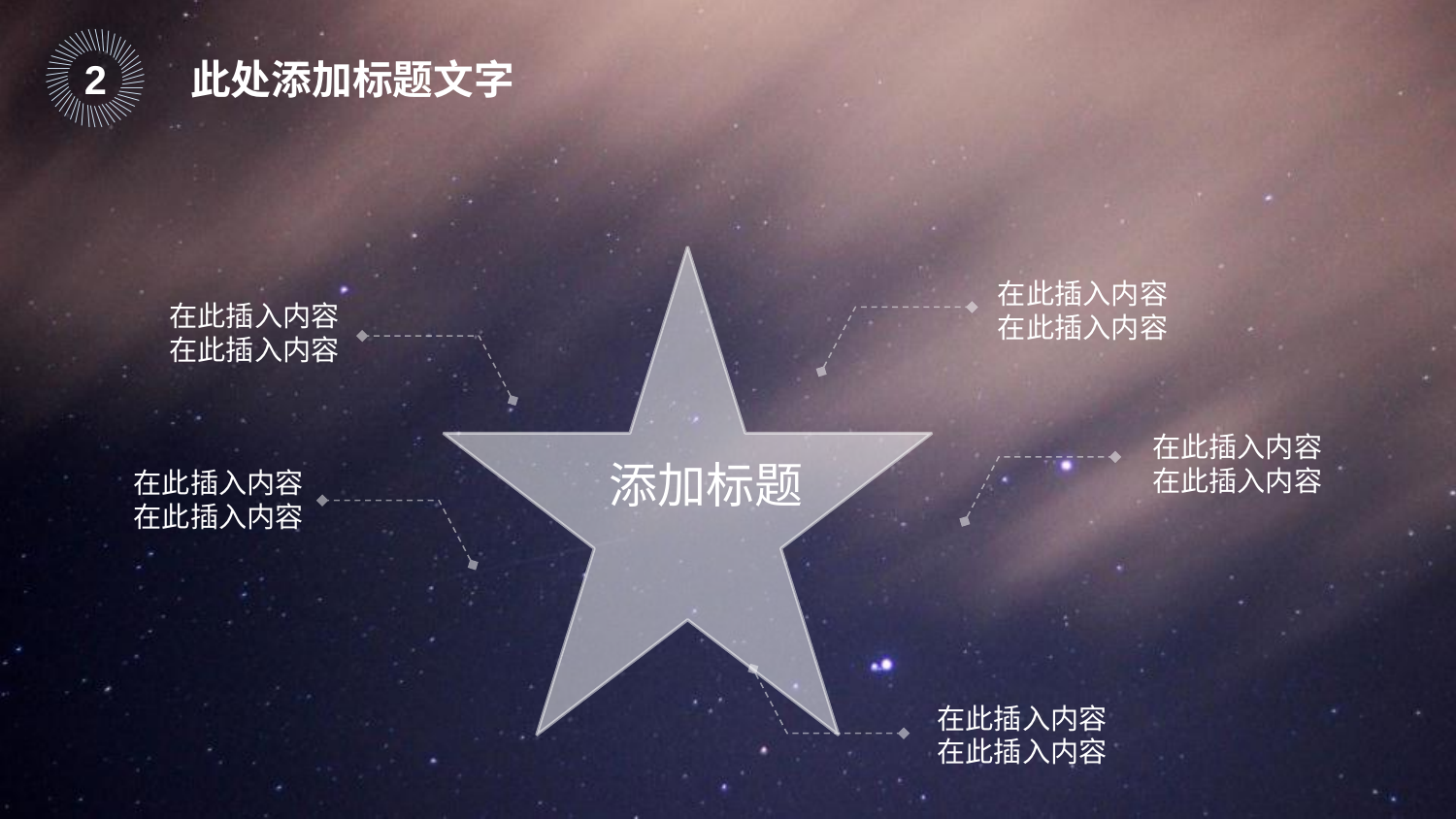

｜
｜
｜
｜
｜
｜
｜
｜
｜
｜
｜
｜
｜
｜
｜
｜
｜
｜
｜
｜
｜
｜
｜
｜
｜
｜
｜
｜
｜
｜
｜
｜
｜
｜
｜
｜
｜
｜
｜
｜
｜
｜
｜
｜
｜
｜
2
此处添加标题文字

在此插入内容
在此插入内容
在此插入内容
在此插入内容

在此插入内容
在此插入内容
添加标题

在此插入内容
在此插入内容

在此插入内容
在此插入内容